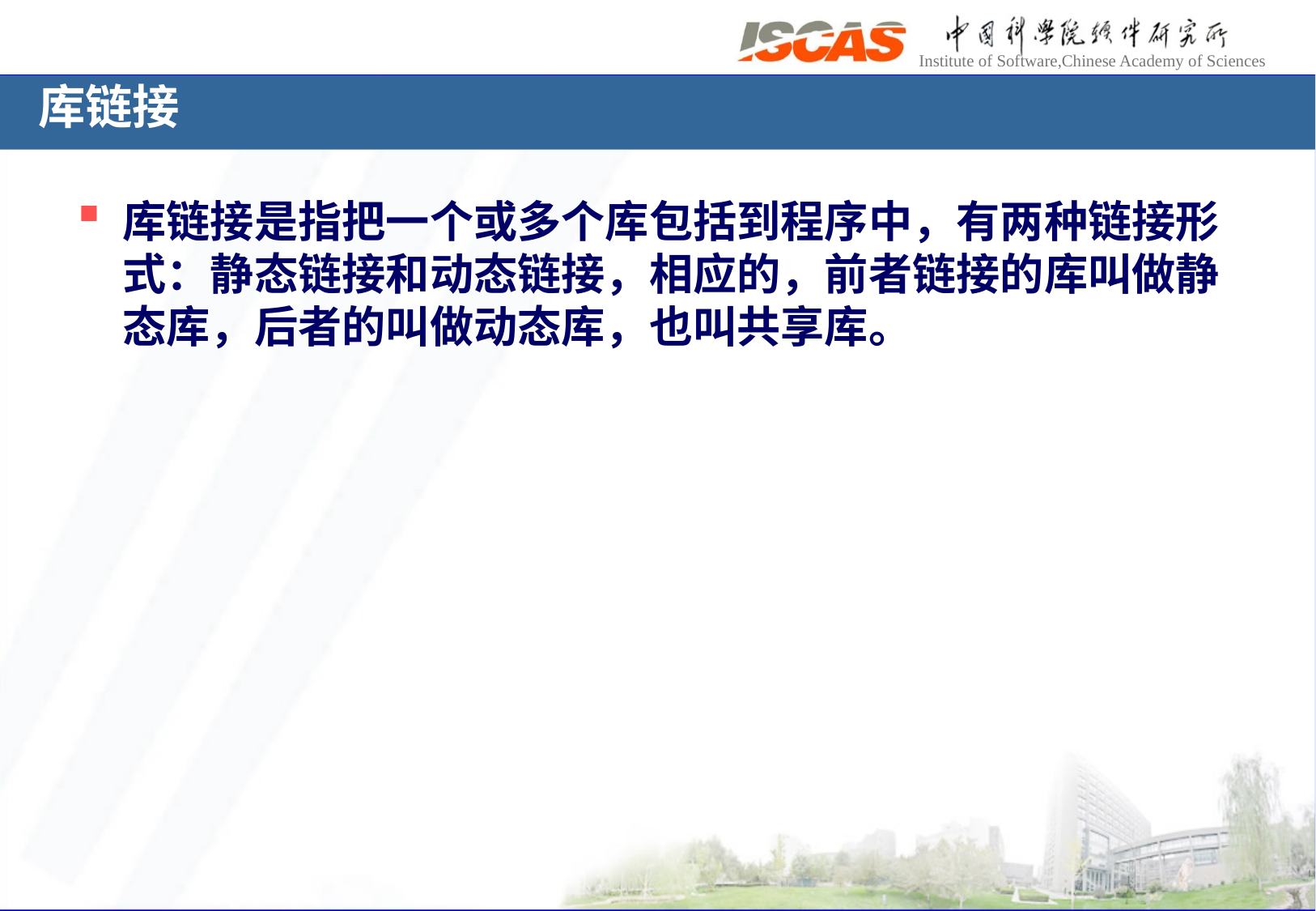

库链接
库链接是指把一个或多个库包括到程序中，有两种链接形式：静态链接和动态链接，相应的，前者链接的库叫做静态库，后者的叫做动态库，也叫共享库。